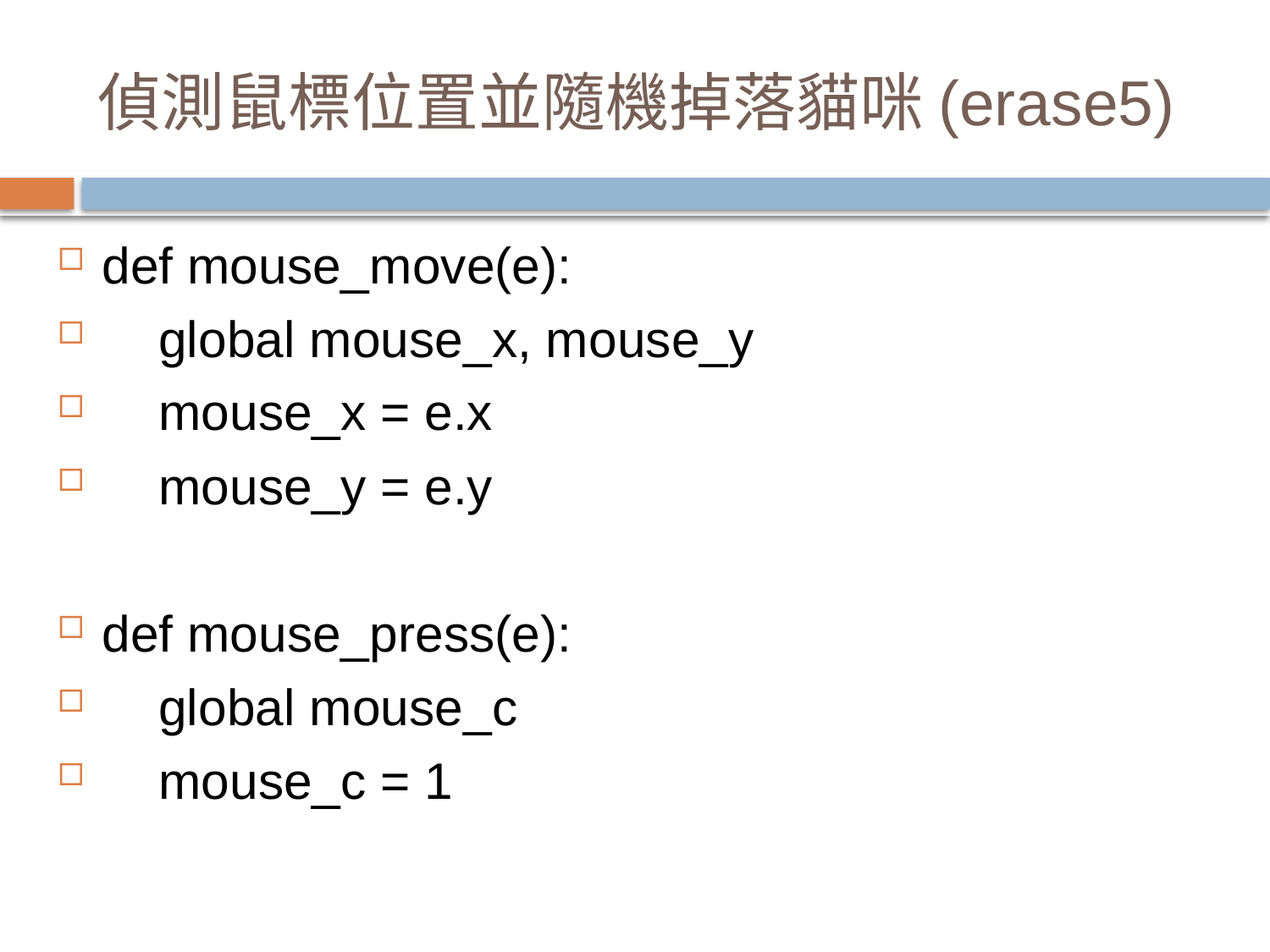

# 偵測鼠標位置並隨機掉落貓咪(erase5)
def mouse_move(e):
    global mouse_x, mouse_y
    mouse_x = e.x
    mouse_y = e.y

def mouse_press(e):
    global mouse_c
    mouse_c = 1